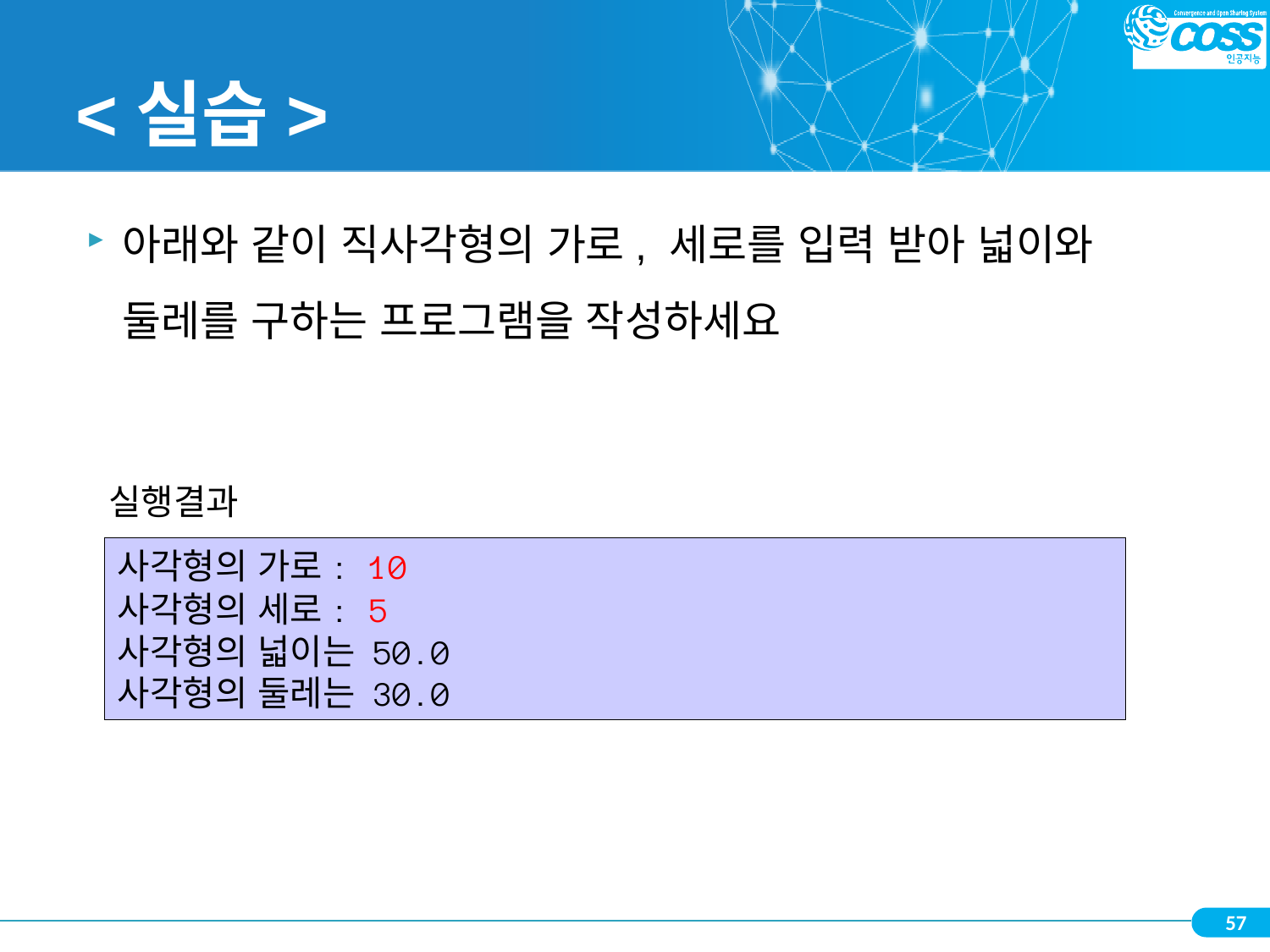

# <실습>
아래와 같이 직사각형의 가로, 세로를 입력 받아 넓이와 둘레를 구하는 프로그램을 작성하세요
실행결과
사각형의 가로: 10
사각형의 세로: 5
사각형의 넓이는 50.0
사각형의 둘레는 30.0